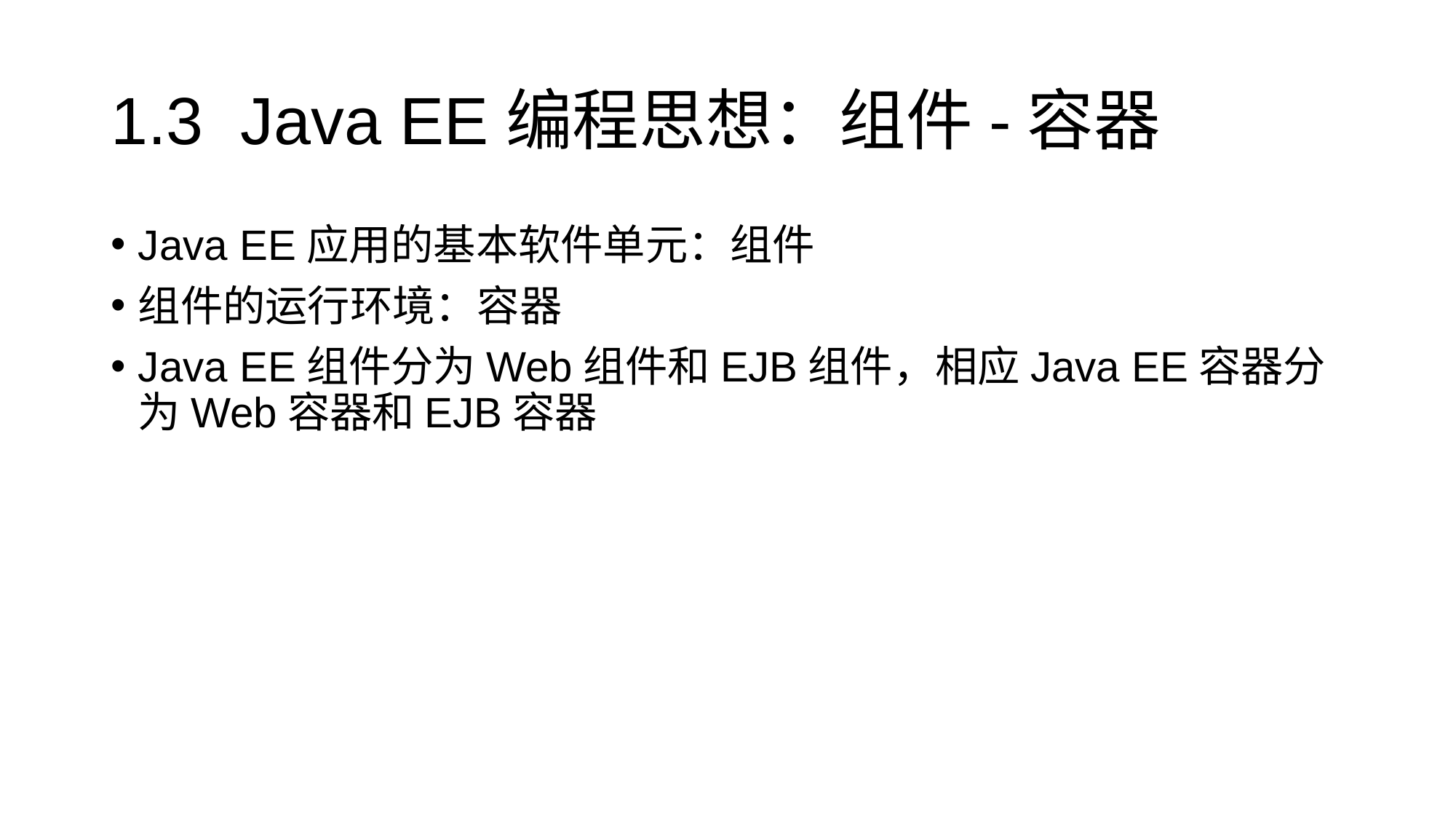

# 1.3  Java EE编程思想：组件-容器
Java EE应用的基本软件单元：组件
组件的运行环境：容器
Java EE组件分为Web组件和EJB组件，相应Java EE容器分为Web容器和EJB容器